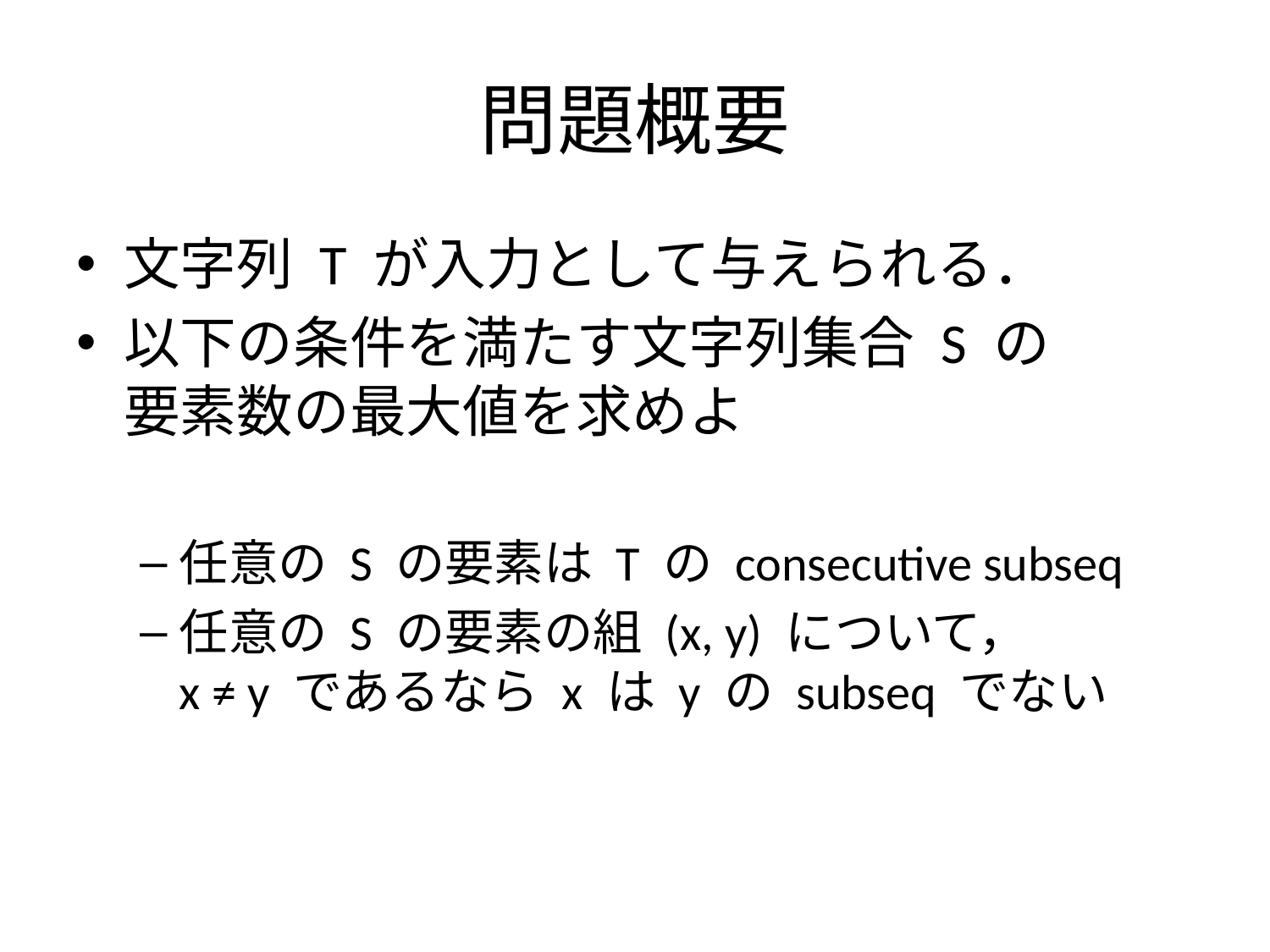

# 問題概要
文字列 T が入力として与えられる．
以下の条件を満たす文字列集合 S の
要素数の最大値を求めよ

任意の S の要素は T の consecutive subseq
任意の S の要素の組 (x, y) について，
x ≠ y であるなら x は y の subseq でない